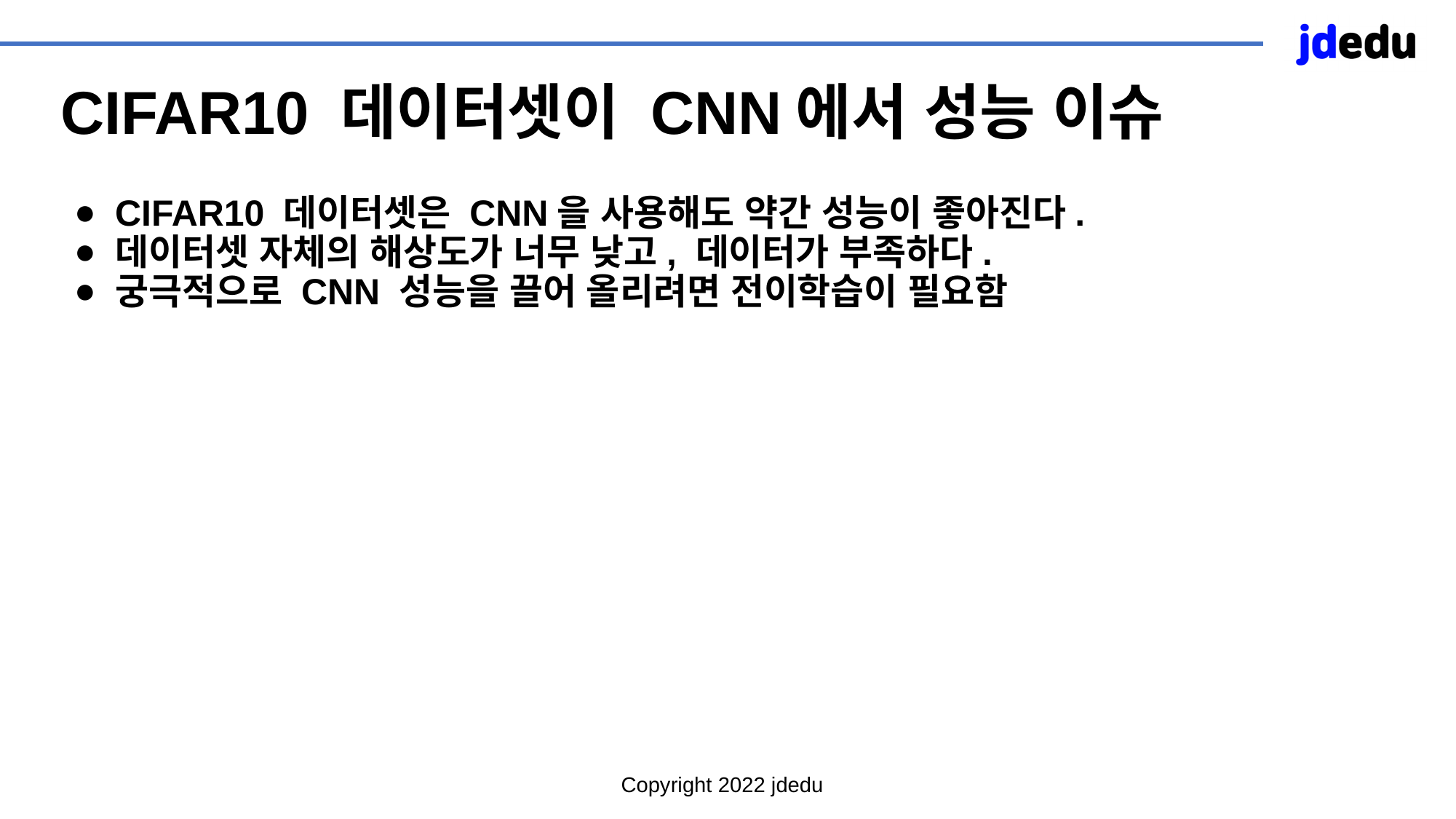

# CIFAR10 데이터셋이 CNN에서 성능 이슈
CIFAR10 데이터셋은 CNN을 사용해도 약간 성능이 좋아진다.
데이터셋 자체의 해상도가 너무 낮고, 데이터가 부족하다.
궁극적으로 CNN 성능을 끌어 올리려면 전이학습이 필요함